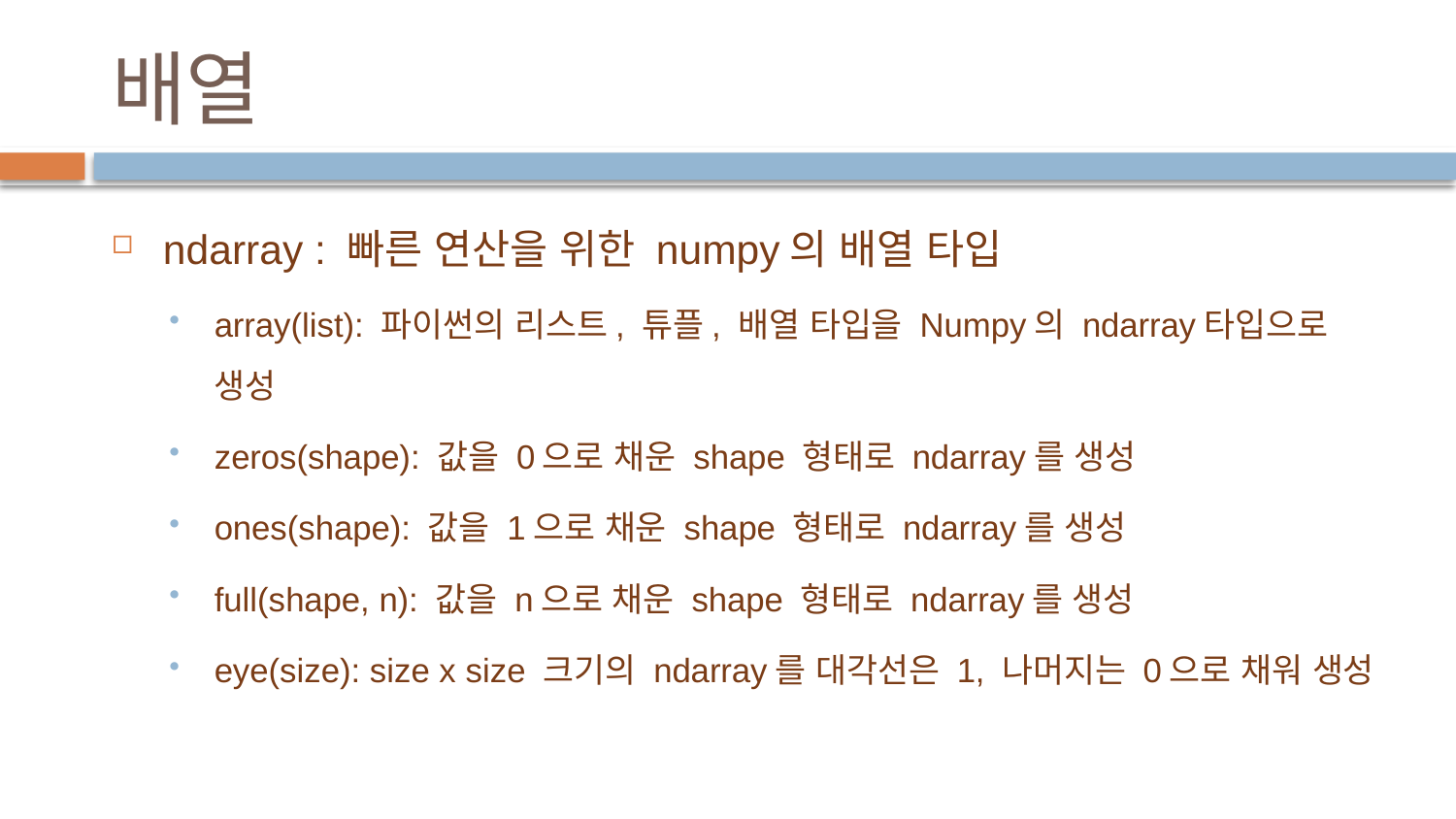

# 배열
ndarray : 빠른 연산을 위한 numpy의 배열 타입
array(list): 파이썬의 리스트, 튜플, 배열 타입을 Numpy의 ndarray타입으로 생성
zeros(shape): 값을 0으로 채운 shape 형태로 ndarray를 생성
ones(shape): 값을 1으로 채운 shape 형태로 ndarray를 생성
full(shape, n): 값을 n으로 채운 shape 형태로 ndarray를 생성
eye(size): size x size 크기의 ndarray를 대각선은 1, 나머지는 0으로 채워 생성